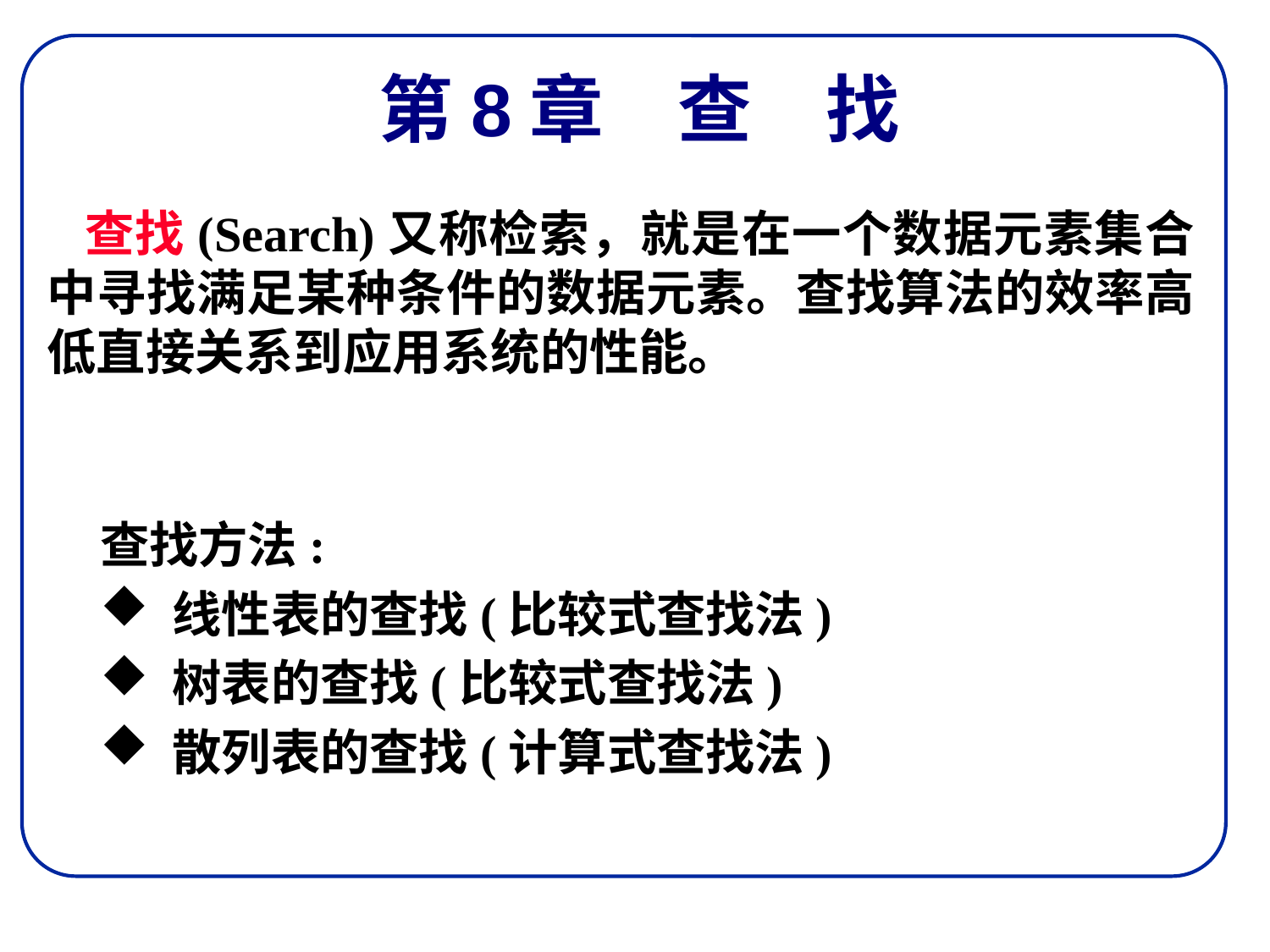

# 第8章　查　找
  查找(Search)又称检索，就是在一个数据元素集合中寻找满足某种条件的数据元素。查找算法的效率高低直接关系到应用系统的性能。
查找方法:
 线性表的查找(比较式查找法)
 树表的查找(比较式查找法)
 散列表的查找(计算式查找法)